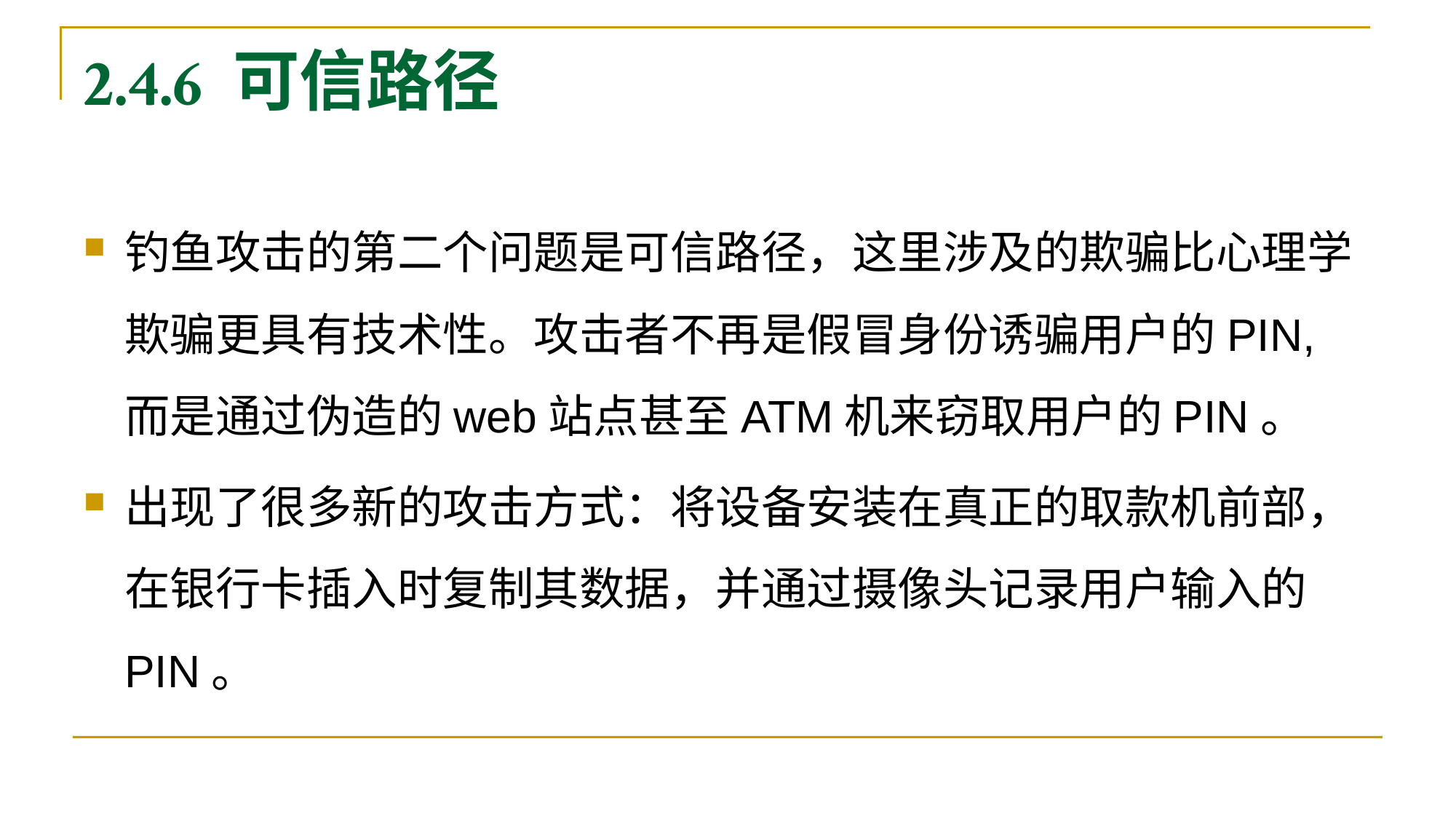

# 2.4.6 可信路径
钓鱼攻击的第二个问题是可信路径，这里涉及的欺骗比心理学欺骗更具有技术性。攻击者不再是假冒身份诱骗用户的PIN,而是通过伪造的web站点甚至ATM机来窃取用户的PIN。
出现了很多新的攻击方式：将设备安装在真正的取款机前部，在银行卡插入时复制其数据，并通过摄像头记录用户输入的PIN。